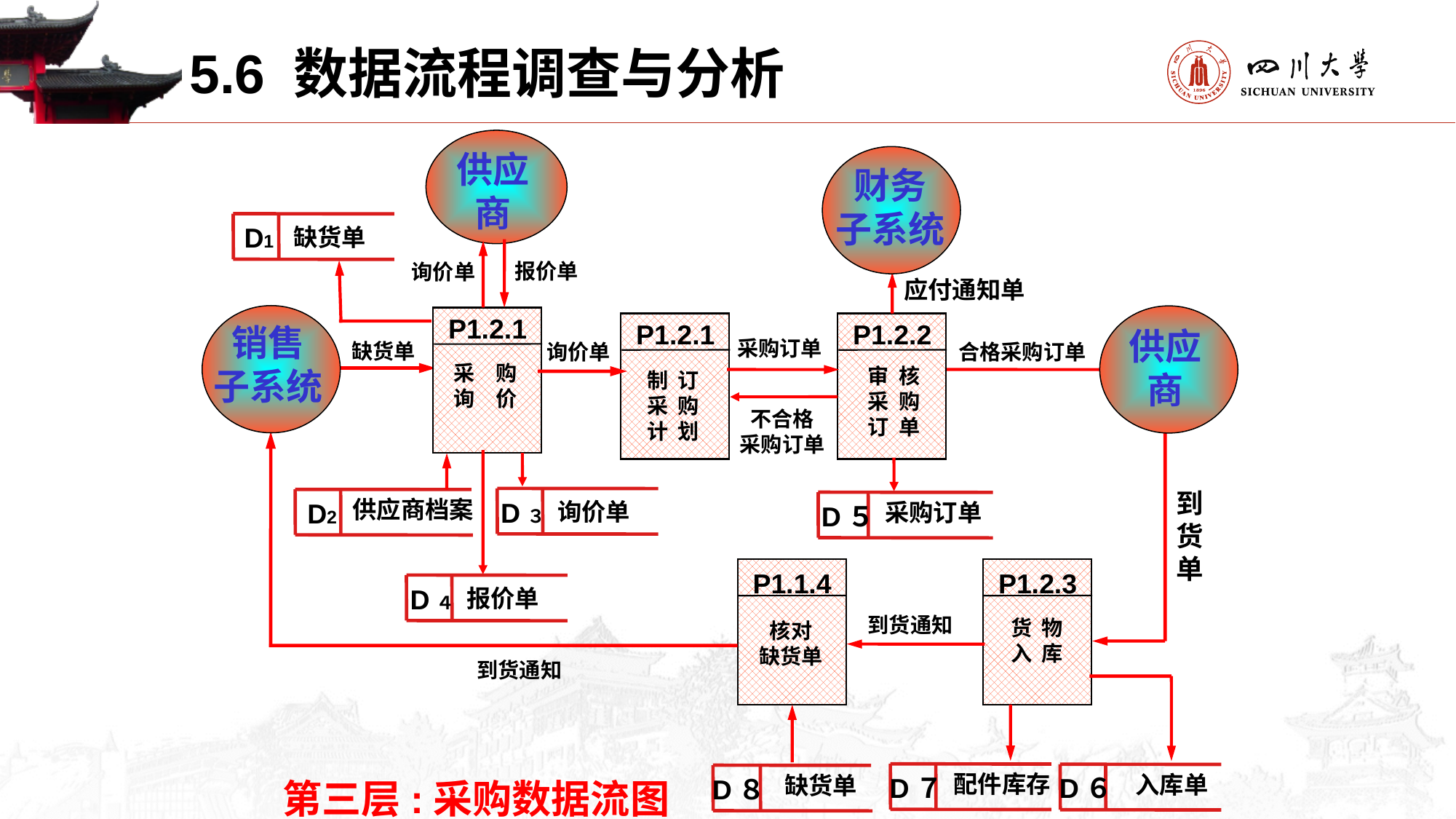

5.6 数据流程调查与分析

供应
商

财务
子系统

D1
缺货单

报价单
询价单

应付通知单

供应
商
P1.2.1

P1.2.1
P1.2.2

销售
子系统

采购订单
缺货单
合格采购订单
询价单

采　购
询　价
审  核
采  购
订  单
制  订
采  购
计  划

不合格
采购订单

到
货
单

D３
询价单

供应商档案

D2

采购订单
D５

P1.1.4
P1.2.3

D４
报价单

到货通知
货  物
入  库
核对
缺货单

到货通知

配件库存

D７

入库单

D６

缺货单

D８

第三层:采购数据流图